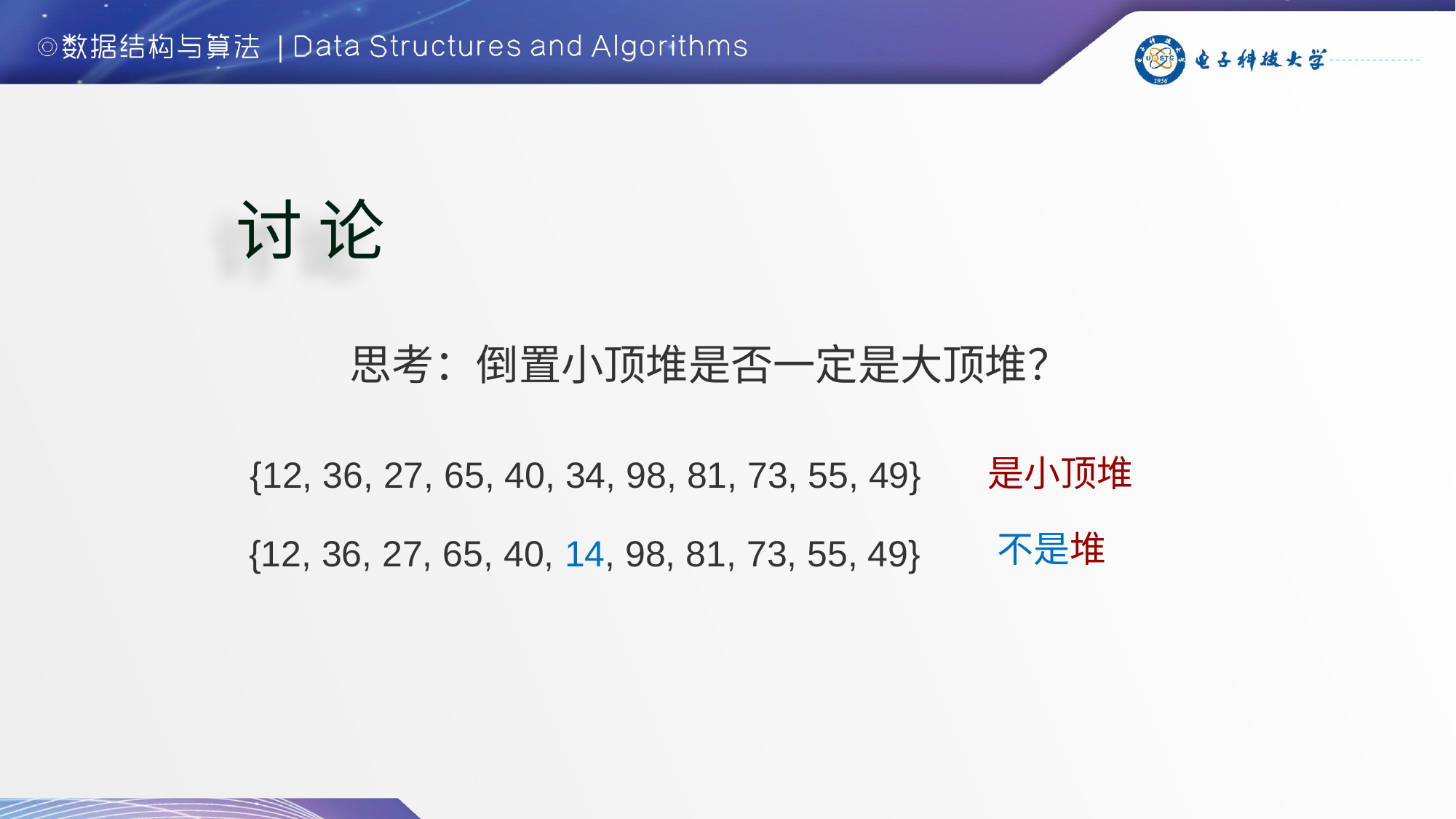

# 讨 论
思考：倒置小顶堆是否一定是大顶堆？
{12, 36, 27, 65, 40, 34, 98, 81, 73, 55, 49}
是小顶堆
{12, 36, 27, 65, 40, 14, 98, 81, 73, 55, 49}
不是堆